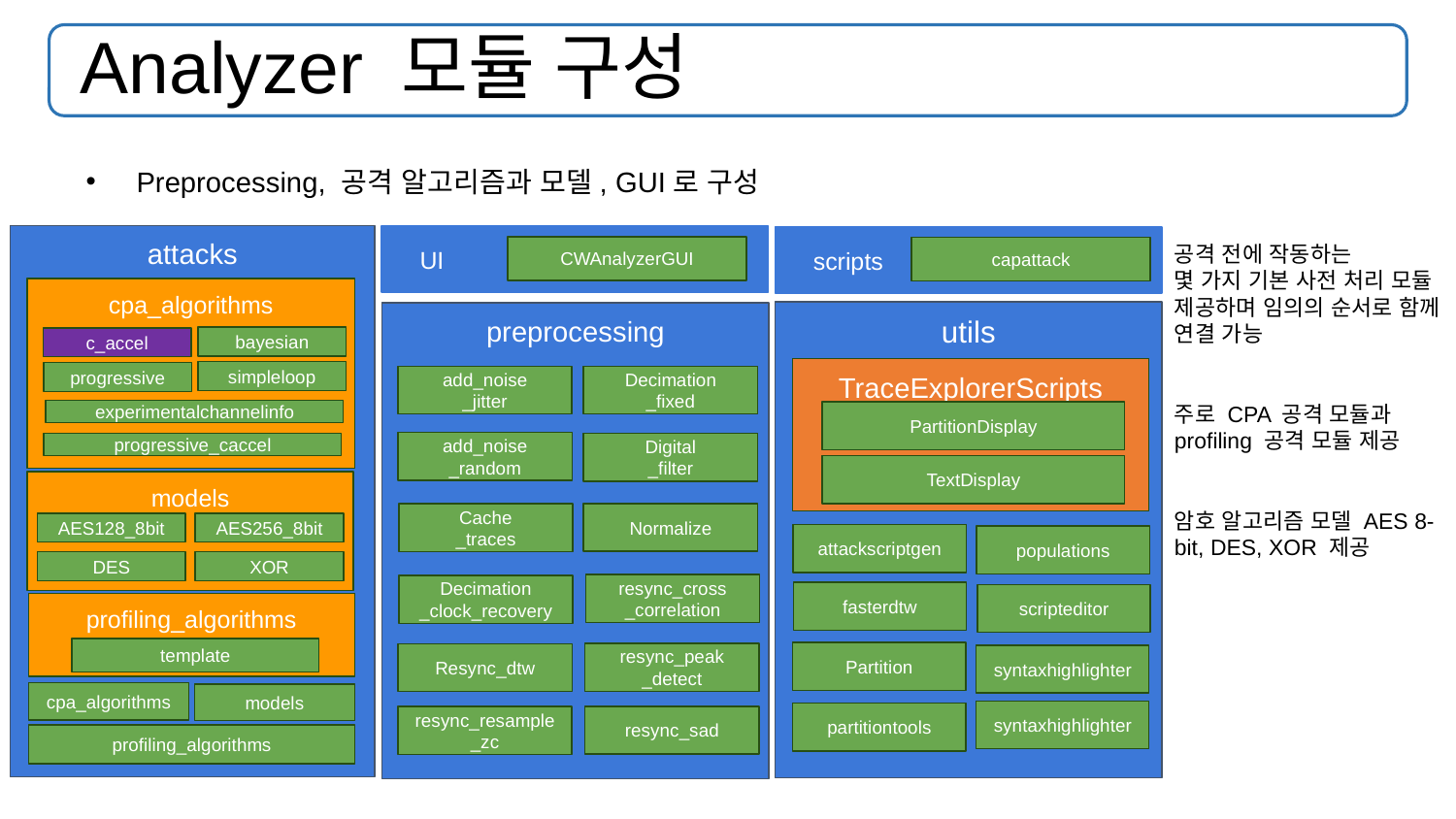

# Analyzer 모듈 구성
Preprocessing, 공격 알고리즘과 모델, GUI로 구성
공격 전에 작동하는
몇 가지 기본 사전 처리 모듈 제공하며 임의의 순서로 함께 연결 가능

주로 CPA 공격 모듈과 profiling 공격 모듈 제공

암호 알고리즘 모델 AES 8-bit, DES, XOR 제공

attacks
    UI
    scripts
CWAnalyzerGUI
capattack
cpa_algorithms
utils
preprocessing
bayesian
c_accel
TraceExplorerScripts
simpleloop
progressive
add_noise
_jitter
Decimation
_fixed
experimentalchannelinfo
PartitionDisplay
add_noise
_random
Digital
_filter
progressive_caccel
TextDisplay
models
Normalize
Cache
_traces
AES128_8bit
AES256_8bit
attackscriptgen
populations
DES
XOR
resync_cross
_correlation
Decimation
_clock_recovery
fasterdtw
scripteditor
profiling_algorithms
template
Partition
resync_peak
_detect
Resync_dtw
syntaxhighlighter
cpa_algorithms
models
syntaxhighlighter
partitiontools
resync_sad
resync_resample
_zc
profiling_algorithms